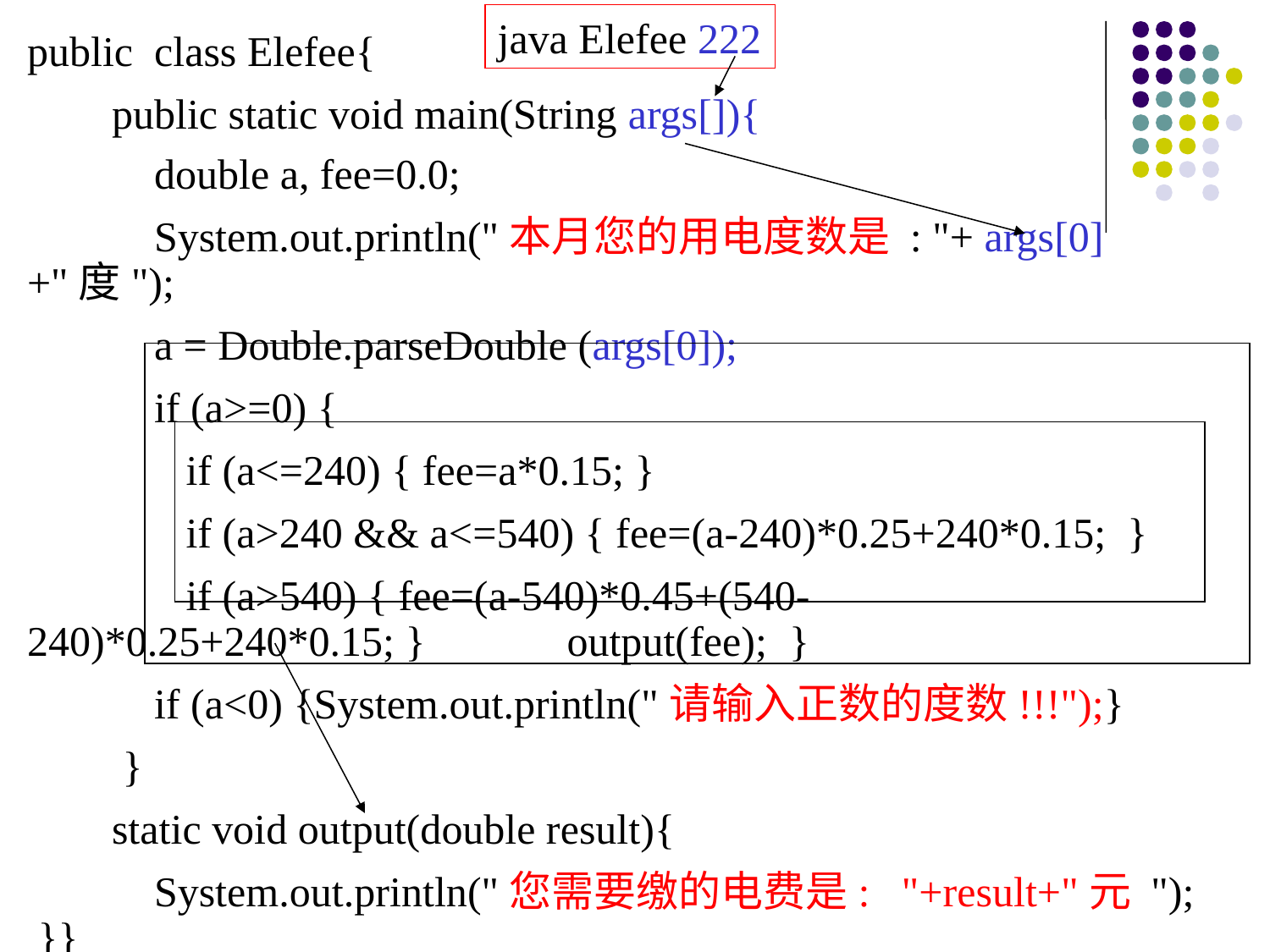

java Elefee 222
public  class Elefee{
        public static void main(String args[]){
      	double a, fee=0.0;
      	System.out.println("本月您的用电度数是 : "+ args[0]+"度");
      	a = Double.parseDouble (args[0]);
	if (a>=0) {
	   if (a<=240) { fee=a*0.15; }
               if (a>240 && a<=540) { fee=(a-240)*0.25+240*0.15;  }
               if (a>540) { fee=(a-540)*0.45+(540-240)*0.25+240*0.15; }	   output(fee);	}
	if (a<0) {System.out.println("请输入正数的度数!!!");}
         }
        static void output(double result){
            System.out.println("您需要缴的电费是:   "+result+"元 ");  }}

7